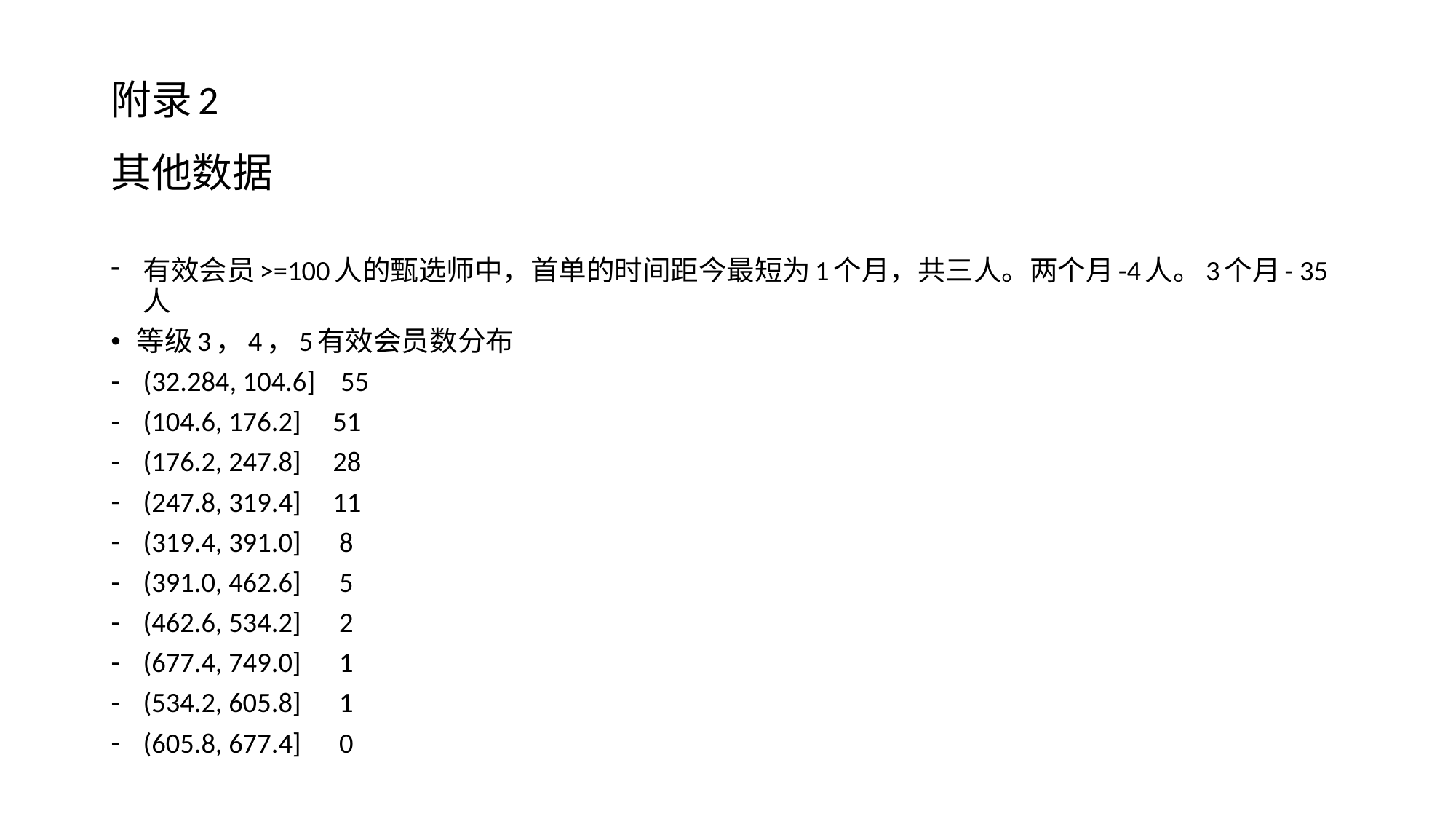

# 附录2 其他数据
有效会员>=100人的甄选师中，首单的时间距今最短为1个月，共三人。两个月-4人。3个月- 35人
等级3，4，5有效会员数分布
(32.284, 104.6]    55
(104.6, 176.2]     51
(176.2, 247.8]     28
(247.8, 319.4]     11
(319.4, 391.0]      8
(391.0, 462.6]      5
(462.6, 534.2]      2
(677.4, 749.0]      1
(534.2, 605.8]      1
(605.8, 677.4]      0